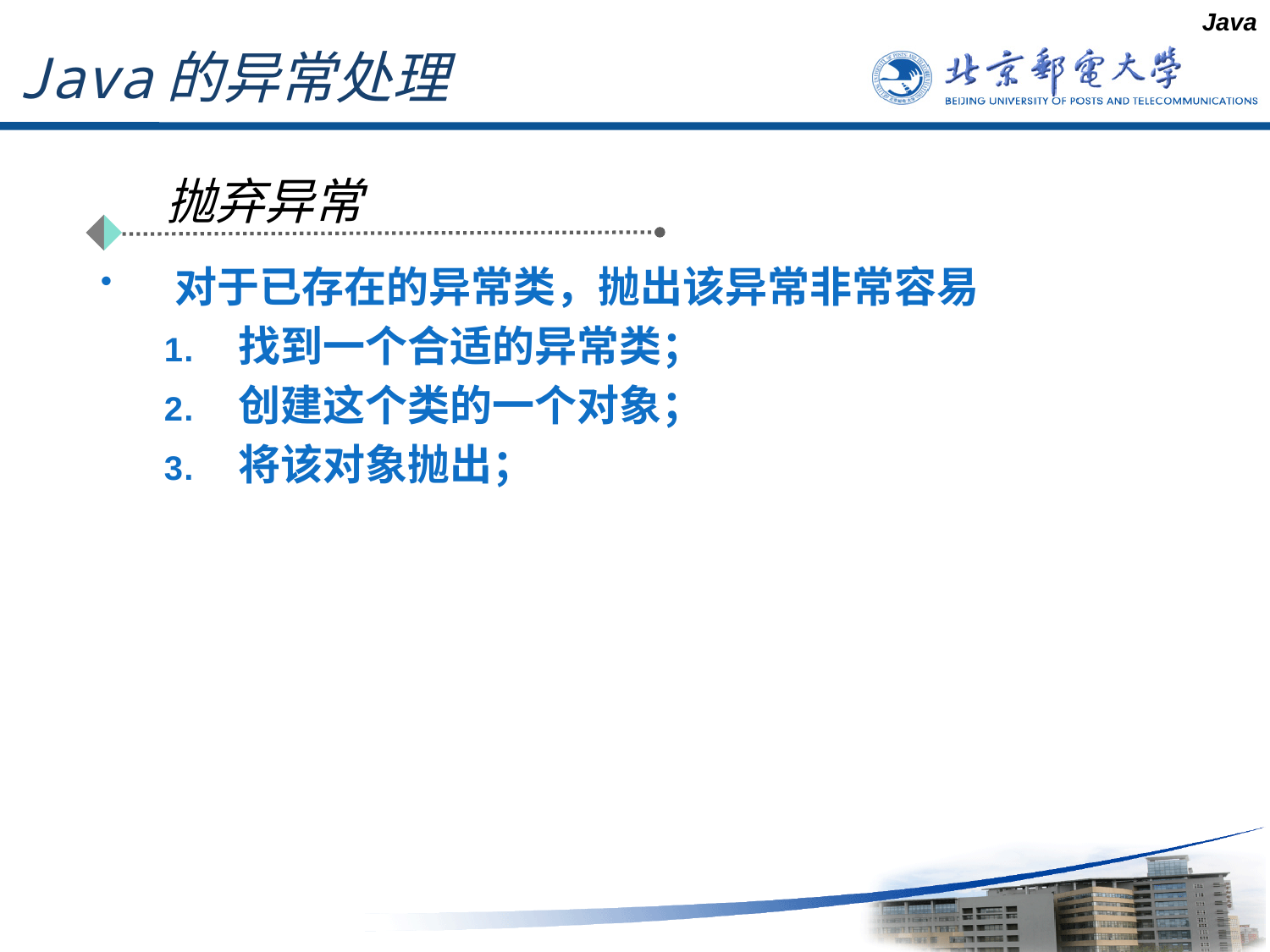

Java
# Java的异常处理

抛弃异常

对于已存在的异常类，抛出该异常非常容易
找到一个合适的异常类；
创建这个类的一个对象；
将该对象抛出；